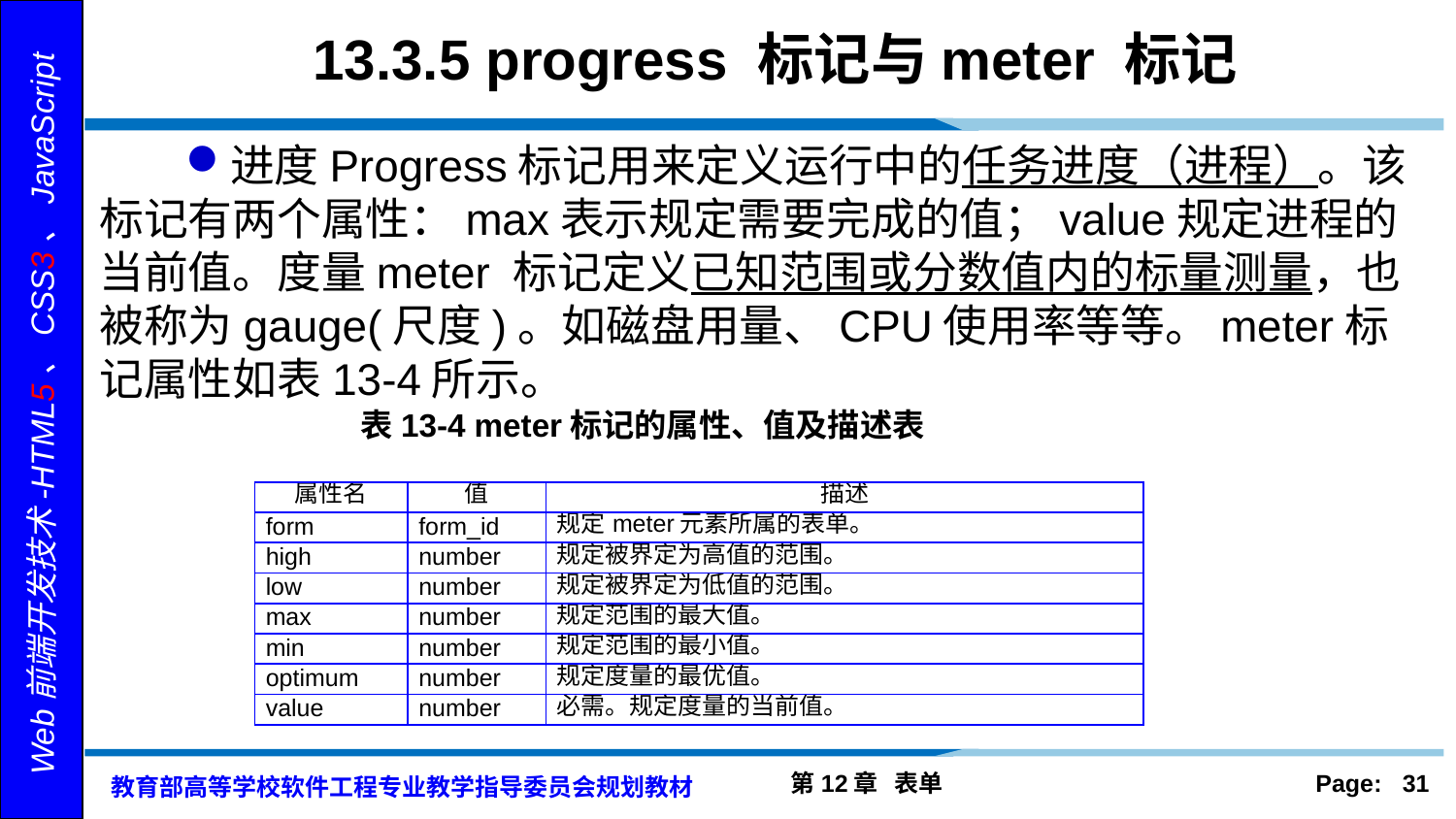

# 13.3.5 progress 标记与meter 标记
进度Progress标记用来定义运行中的任务进度（进程）。该标记有两个属性：max表示规定需要完成的值；value规定进程的当前值。度量meter 标记定义已知范围或分数值内的标量测量，也被称为gauge(尺度)。如磁盘用量、CPU使用率等等。meter标记属性如表13-4所示。
                       表13-4 meter标记的属性、值及描述表

| 属性名 | 值 | 描述 |
| --- | --- | --- |
| form | form\_id | 规定meter元素所属的表单。 |
| high | number | 规定被界定为高值的范围。 |
| low | number | 规定被界定为低值的范围。 |
| max | number | 规定范围的最大值。 |
| min | number | 规定范围的最小值。 |
| optimum | number | 规定度量的最优值。 |
| value | number | 必需。规定度量的当前值。 |